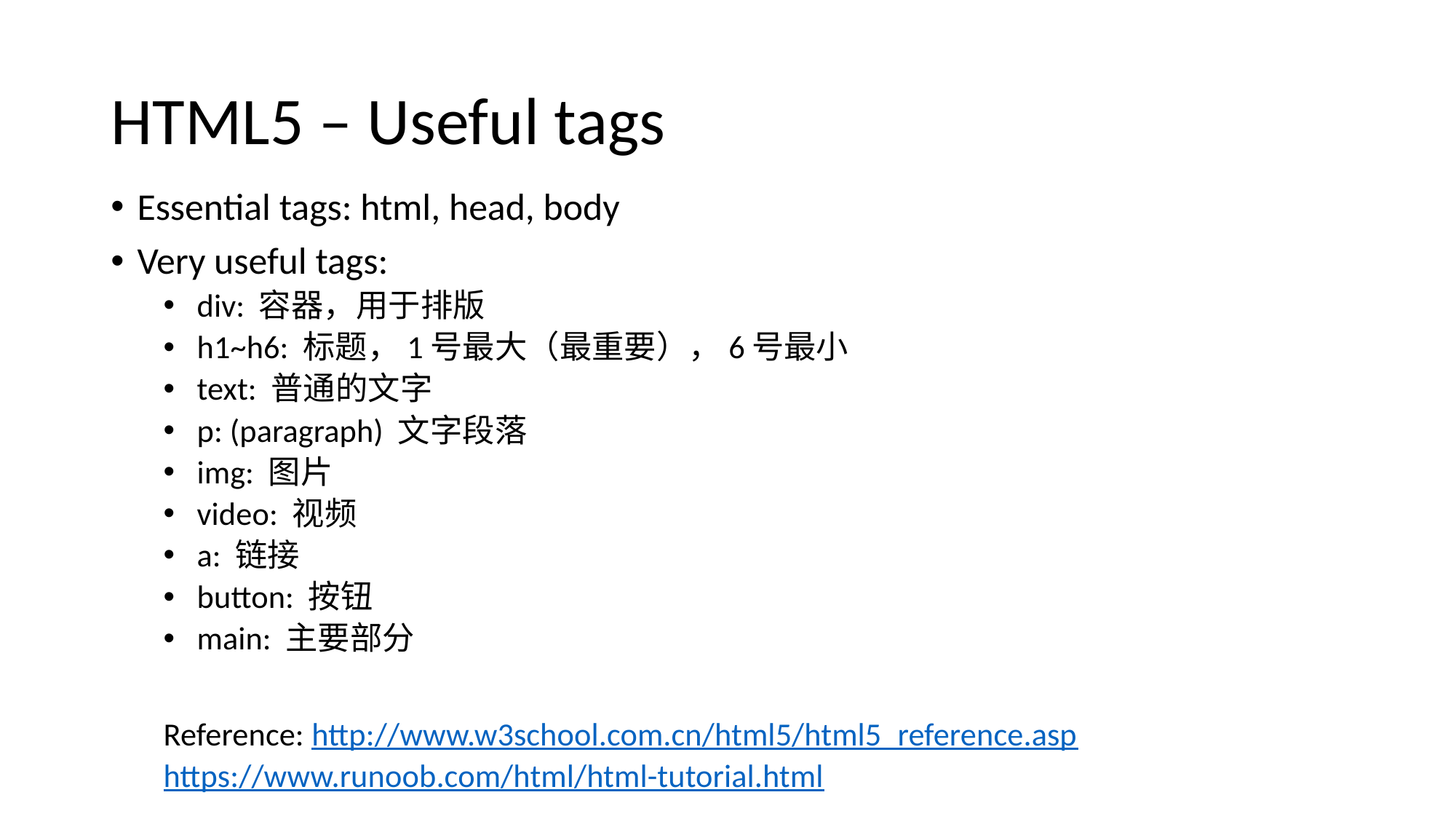

# HTML5 – Useful tags
Essential tags: html, head, body
Very useful tags:
 div: 容器，用于排版
 h1~h6: 标题，1号最大（最重要），6号最小
 text: 普通的文字
 p: (paragraph) 文字段落
 img: 图片
 video: 视频
 a: 链接
 button: 按钮
 main: 主要部分

Reference: http://www.w3school.com.cn/html5/html5_reference.asp
https://www.runoob.com/html/html-tutorial.html